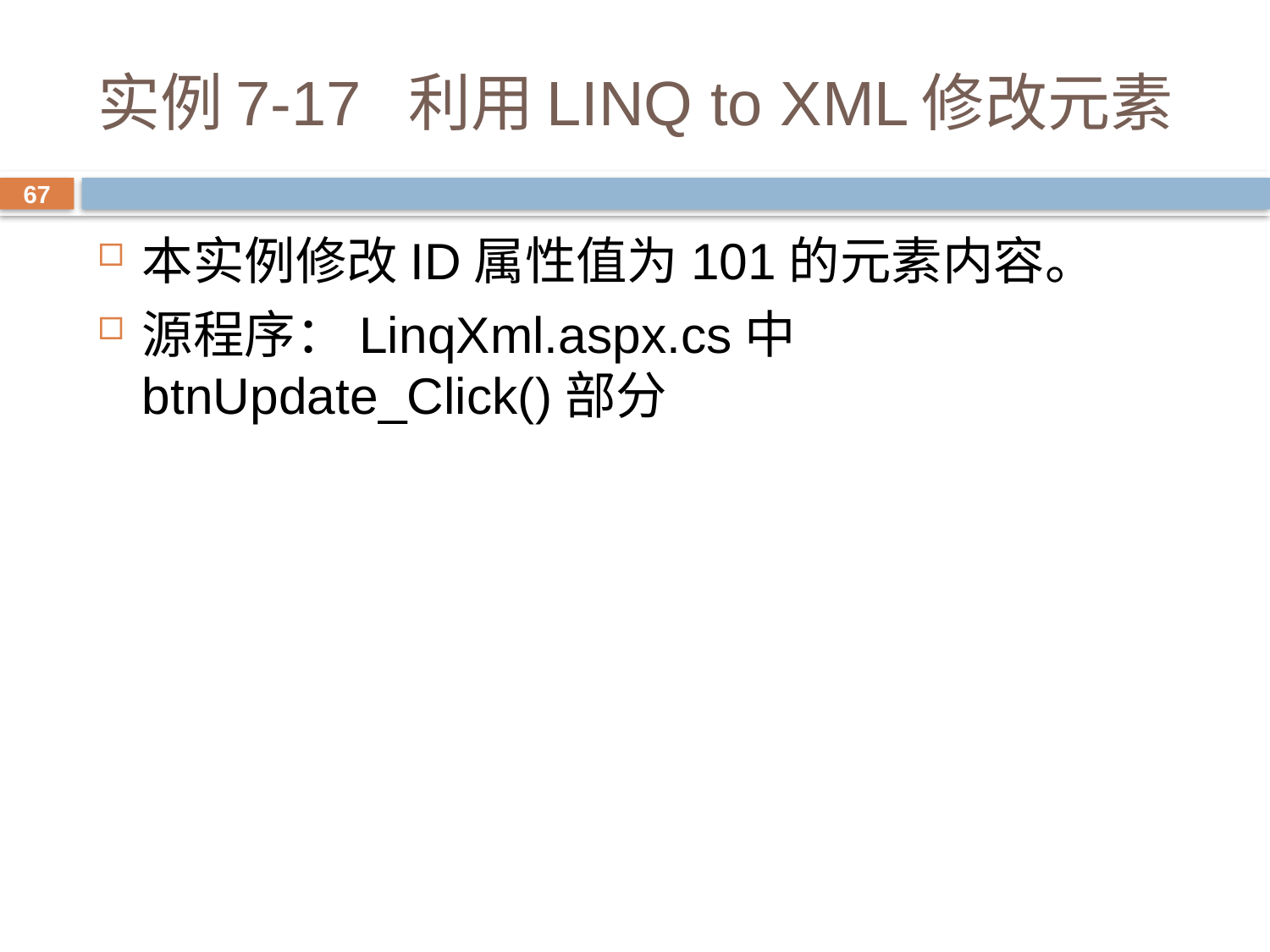

# 实例7-17  利用LINQ to XML修改元素
67
本实例修改ID属性值为101的元素内容。
源程序：LinqXml.aspx.cs中btnUpdate_Click()部分